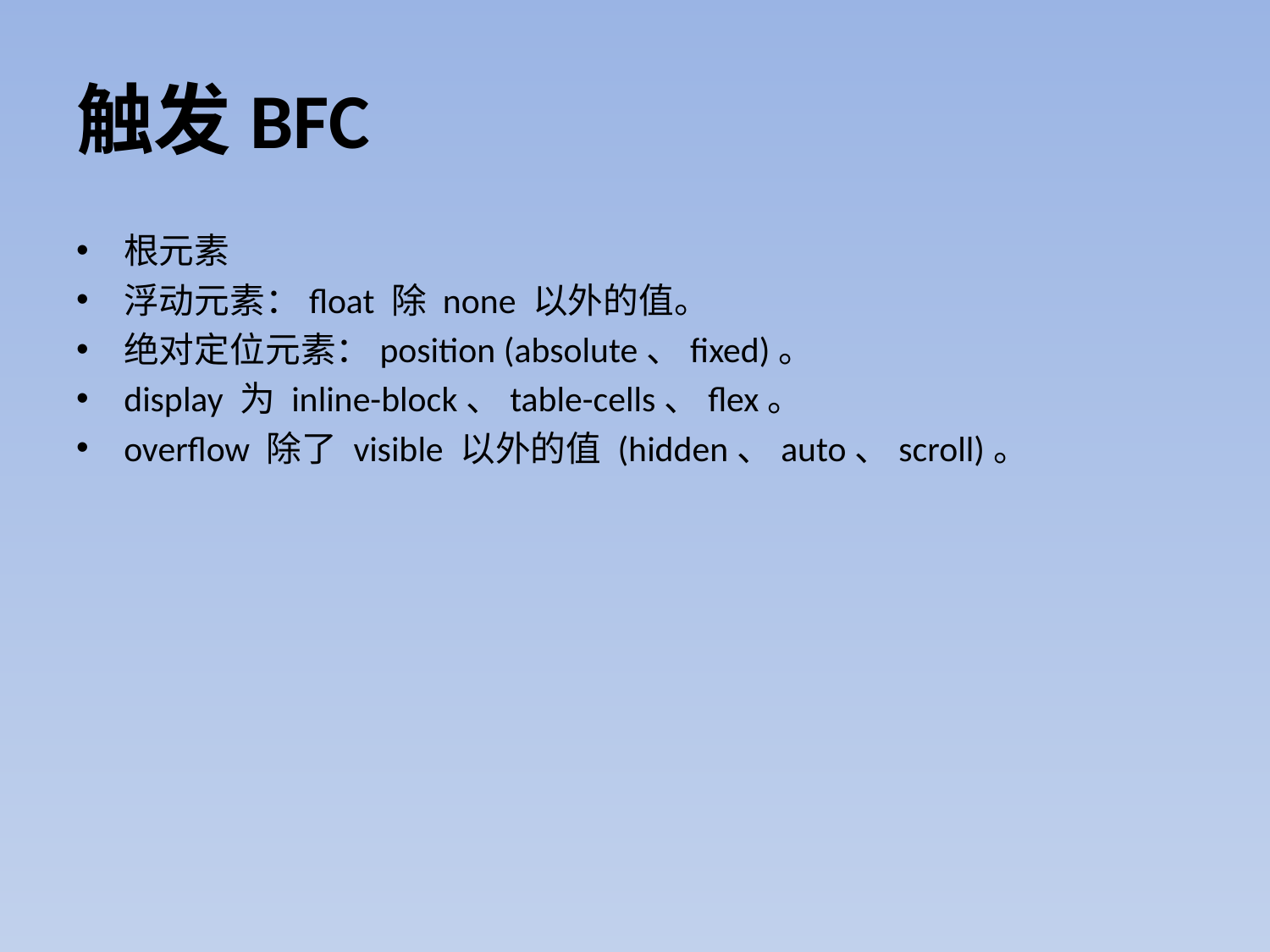

# 触发BFC
根元素
浮动元素：float 除 none 以外的值。
绝对定位元素：position (absolute、fixed)。
display 为 inline-block、table-cells、flex。
overflow 除了 visible 以外的值 (hidden、auto、scroll)。